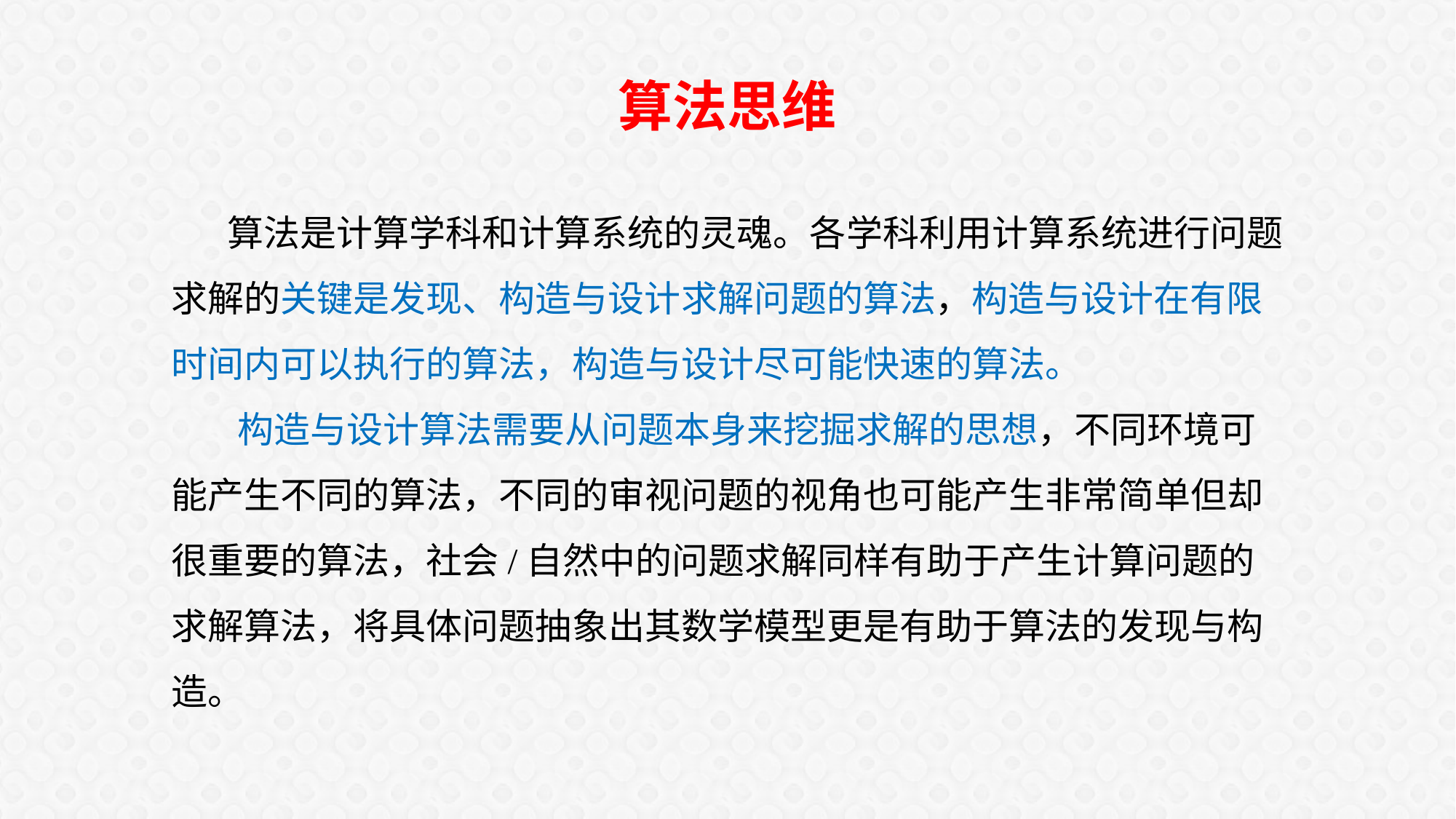

算法思维
       算法是计算学科和计算系统的灵魂。各学科利用计算系统进行问题求解的关键是发现、构造与设计求解问题的算法，构造与设计在有限时间内可以执行的算法，构造与设计尽可能快速的算法。
       构造与设计算法需要从问题本身来挖掘求解的思想，不同环境可能产生不同的算法，不同的审视问题的视角也可能产生非常简单但却很重要的算法，社会/自然中的问题求解同样有助于产生计算问题的求解算法，将具体问题抽象出其数学模型更是有助于算法的发现与构造。